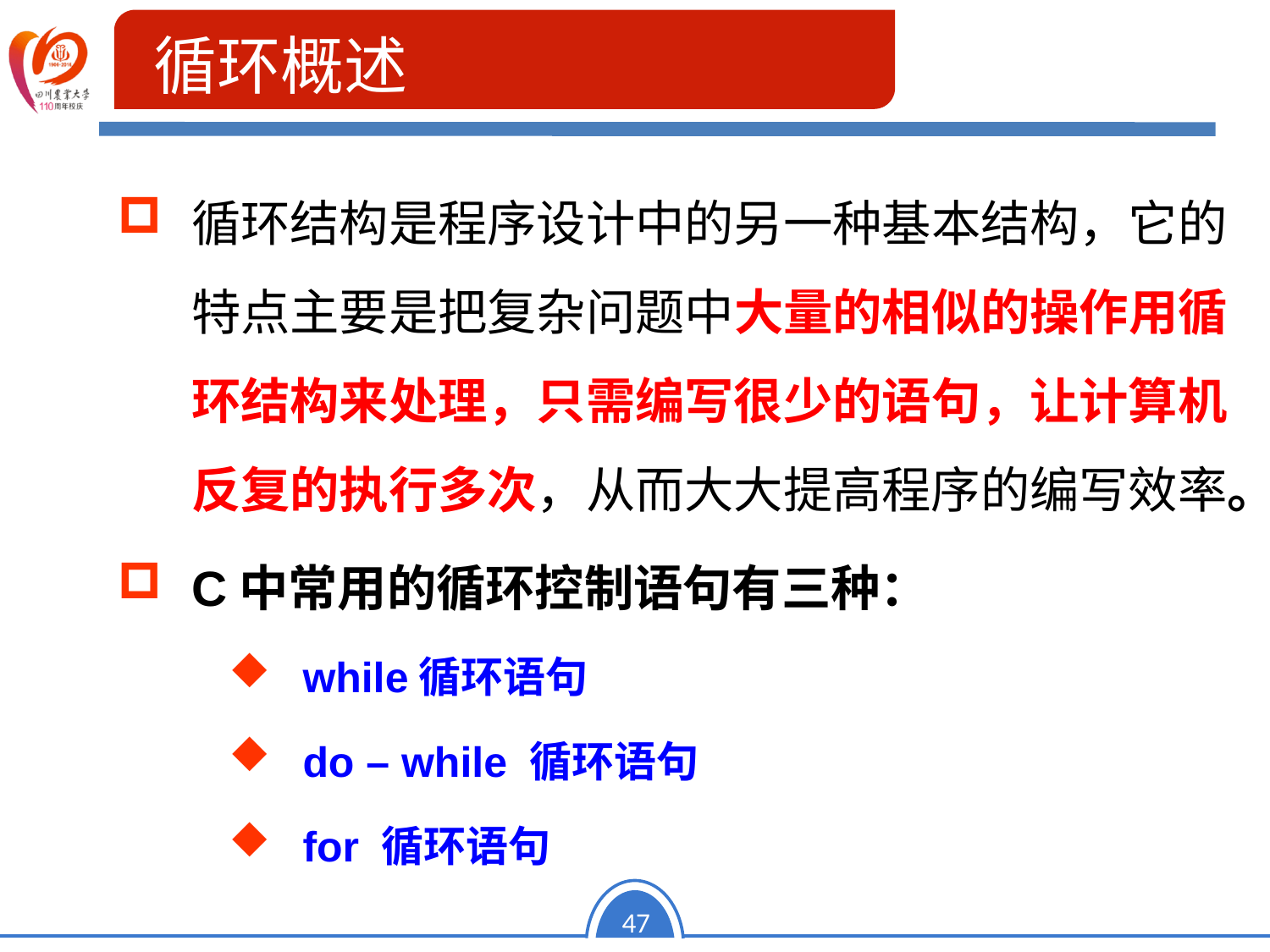

循环概述
循环结构是程序设计中的另一种基本结构，它的特点主要是把复杂问题中大量的相似的操作用循环结构来处理，只需编写很少的语句，让计算机反复的执行多次，从而大大提高程序的编写效率。
C中常用的循环控制语句有三种：
while循环语句
do – while 循环语句
for 循环语句